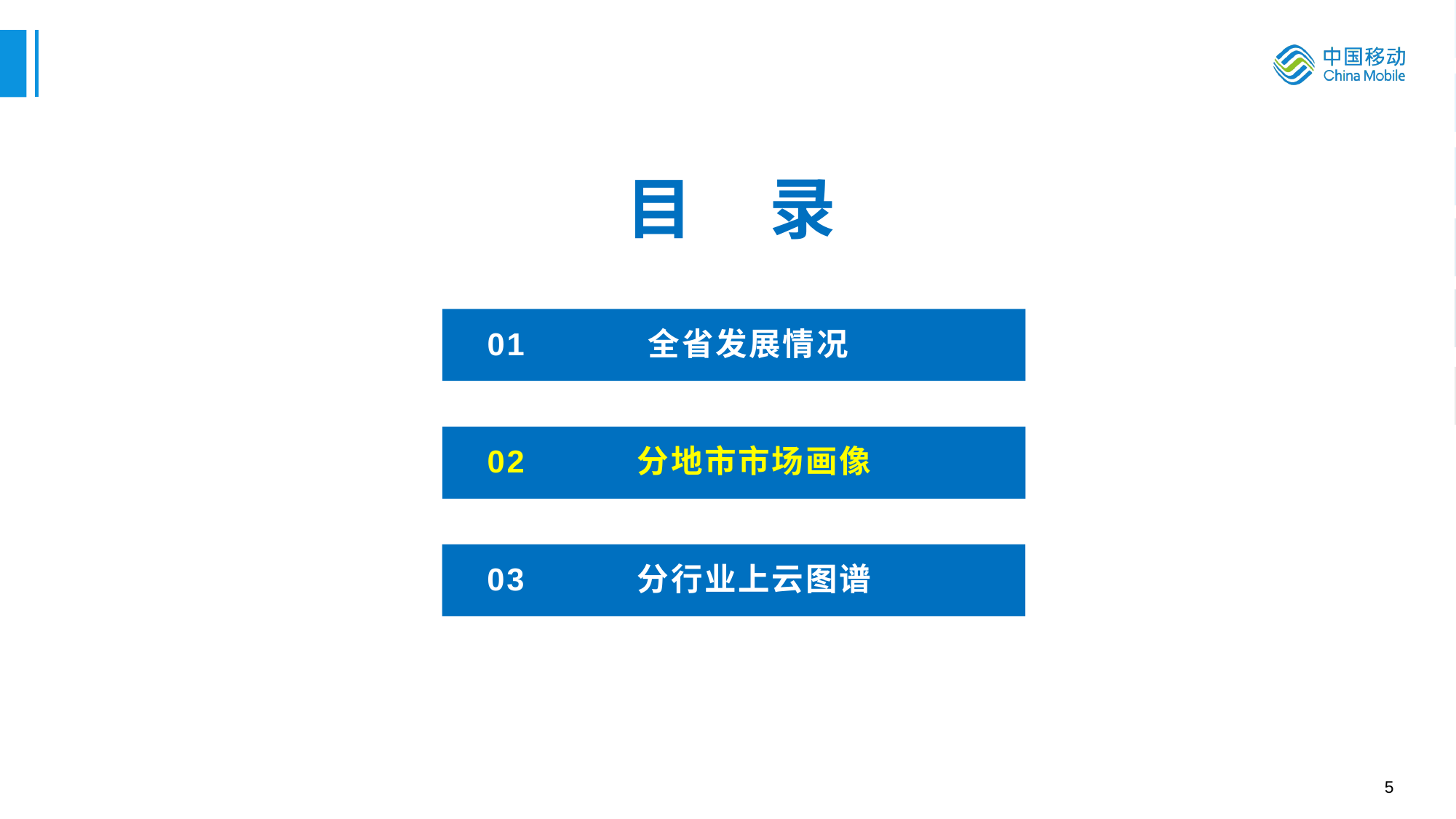

目     录

    01          全省发展情况

    02         分地市市场画像

    03         分行业上云图谱